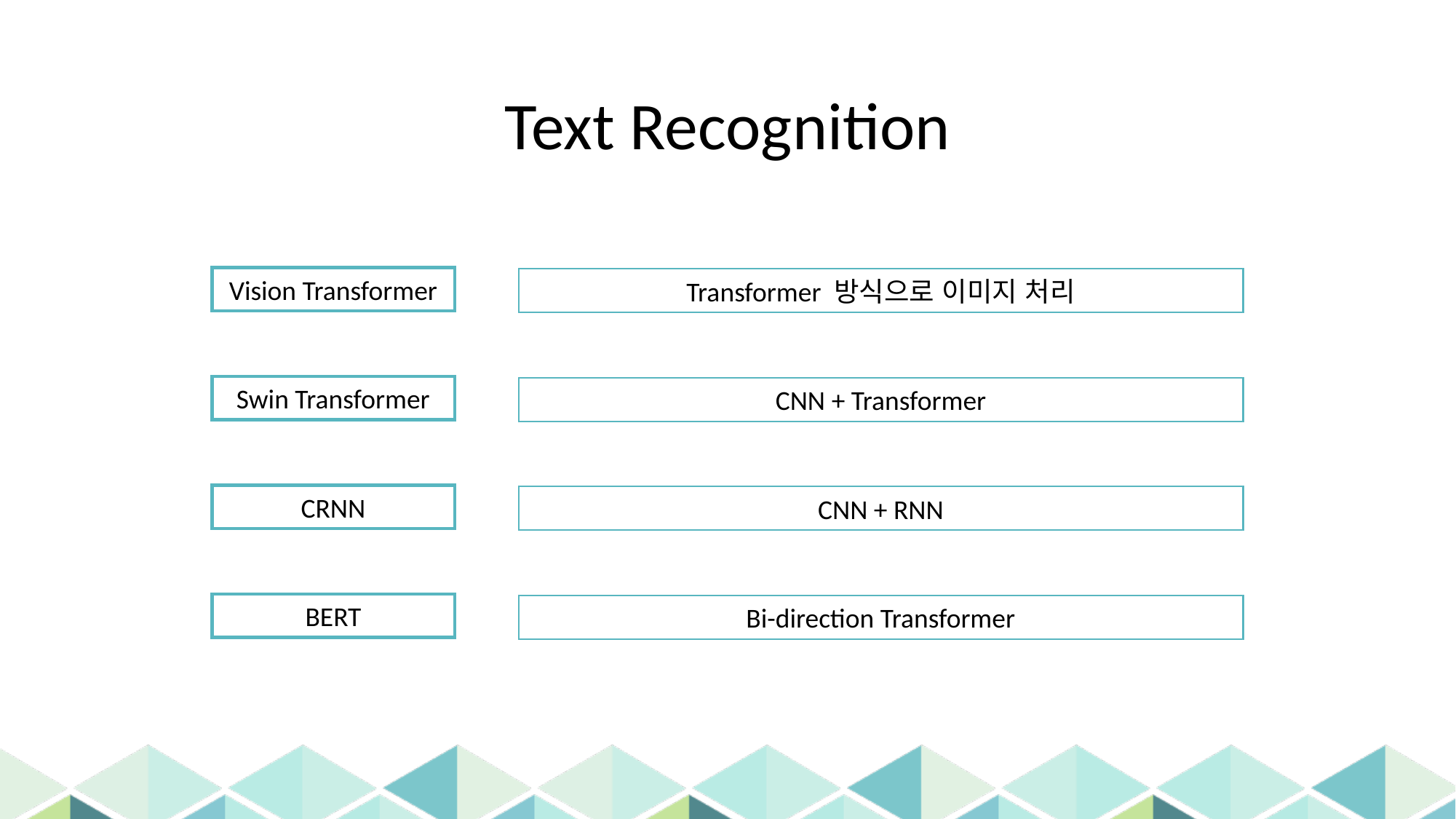

# Text Recognition
Vision Transformer
Transformer 방식으로 이미지 처리
Swin Transformer
CNN + Transformer
CRNN
CNN + RNN
BERT
Bi-direction Transformer